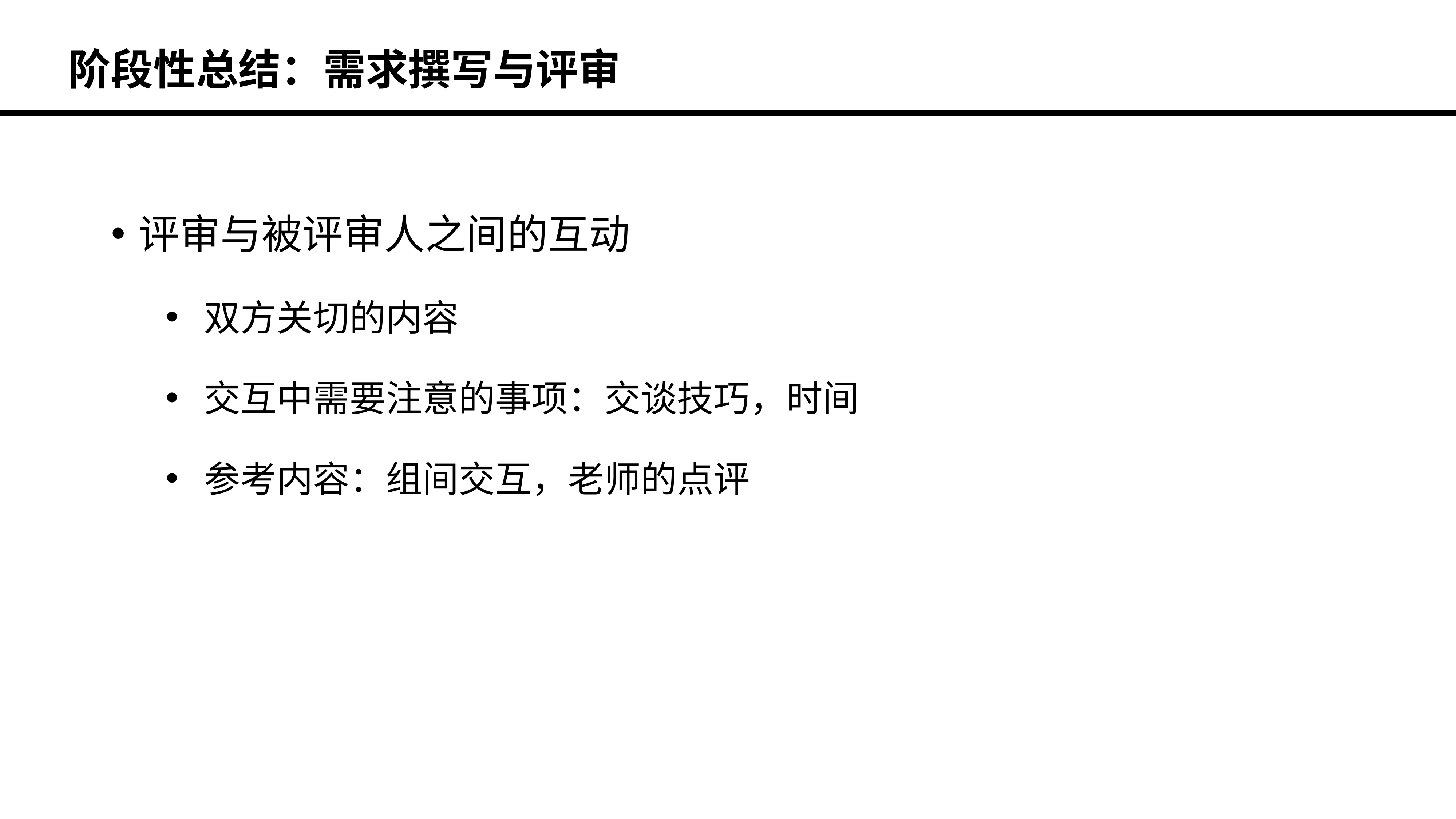

阶段性总结：需求撰写与评审

评审与被评审人之间的互动
双方关切的内容
交互中需要注意的事项：交谈技巧，时间
参考内容：组间交互，老师的点评